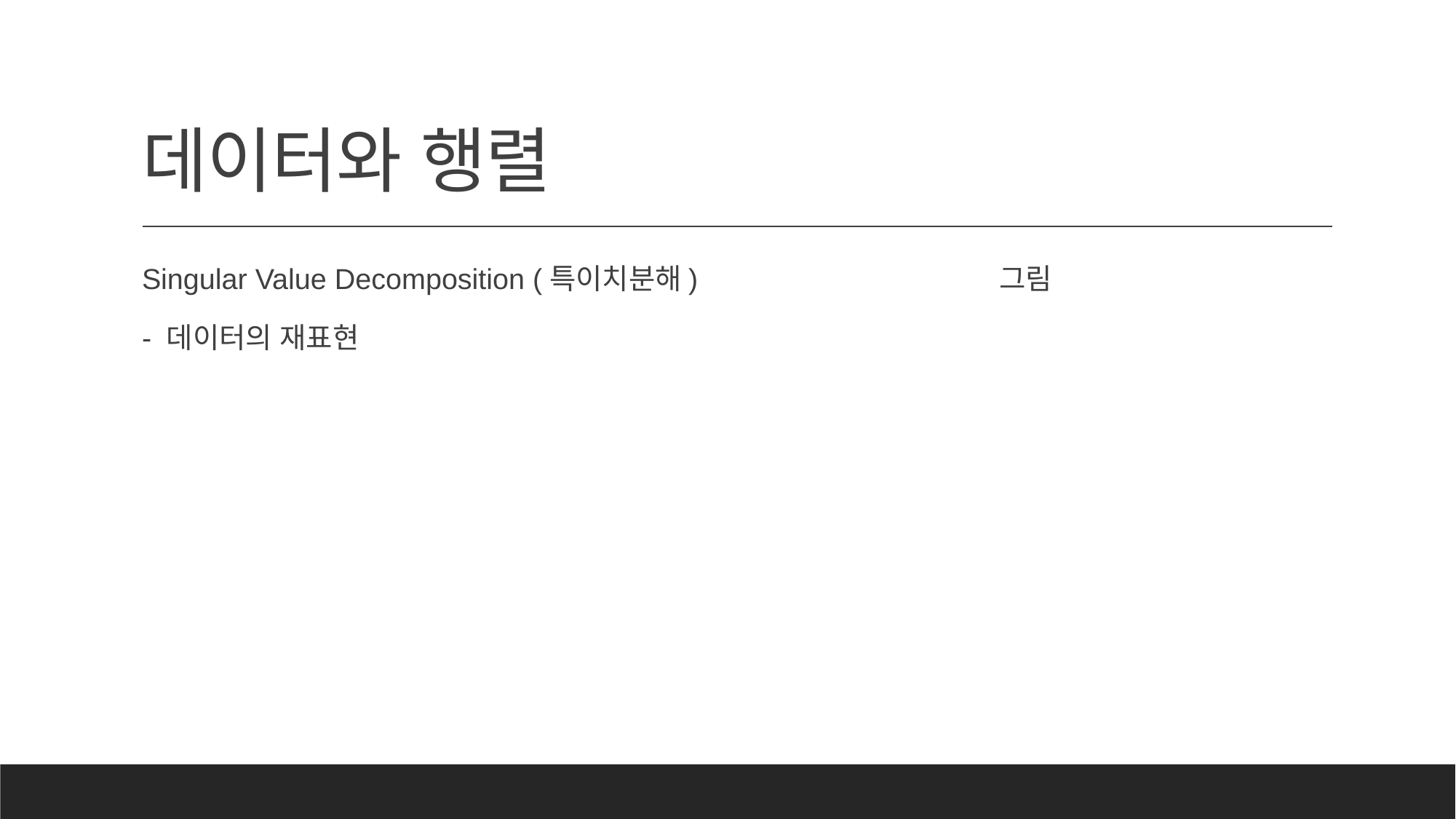

# 데이터와 행렬
그림
Singular Value Decomposition (특이치분해)
- 데이터의 재표현